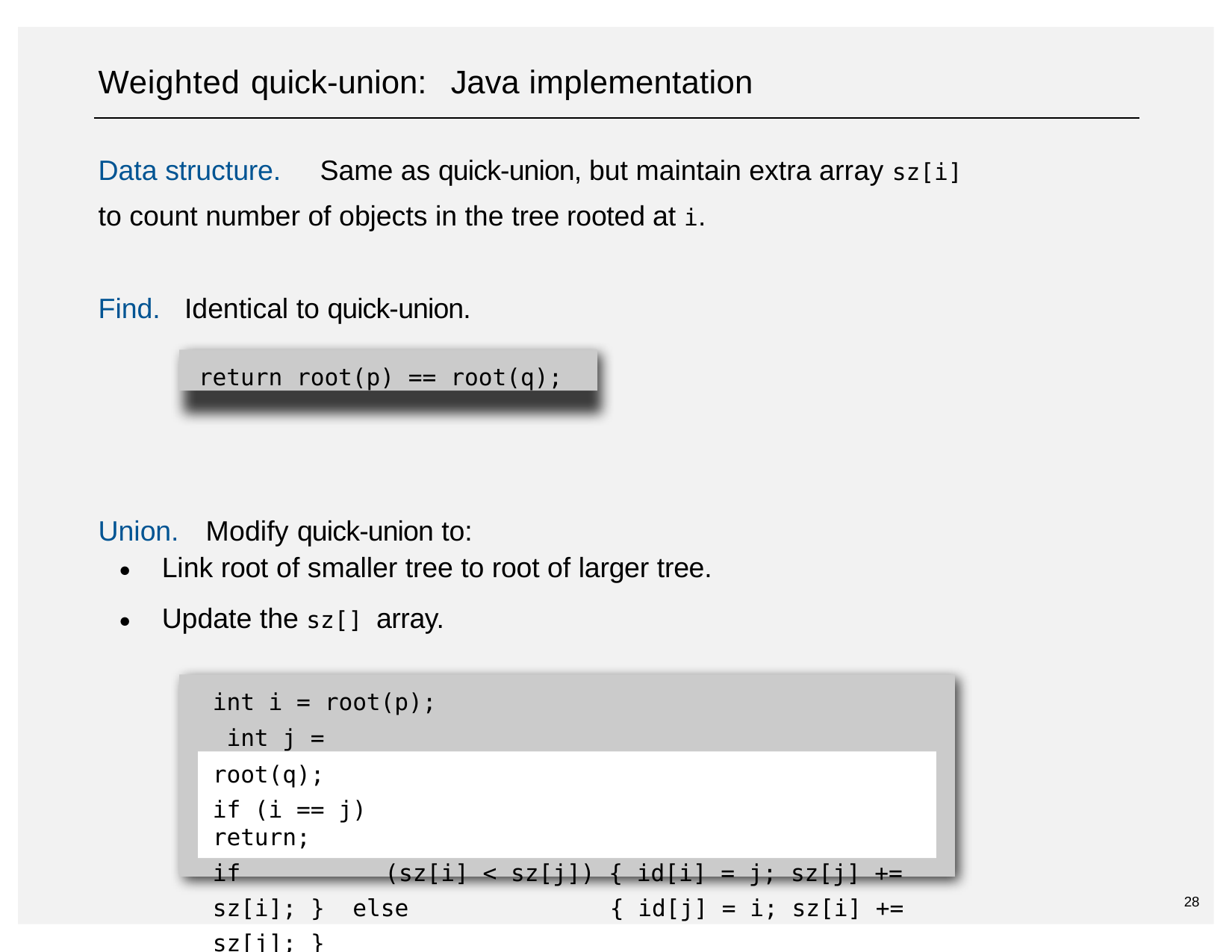

# Weighted quick-union:	Java implementation
Data structure.	Same as quick-union, but maintain extra array sz[i]
to count number of objects in the tree rooted at i.

Find.	Identical to quick-union.

return root(p) == root(q);
Union.	Modify quick-union to:
・Link root of smaller tree to root of larger tree.
・Update the sz[] array.
int i = root(p);  int j = root(q);
if (i == j) return;
if	(sz[i] < sz[j]) { id[i] = j; sz[j] += sz[i]; }  else	{ id[j] = i; sz[i] += sz[j]; }

28